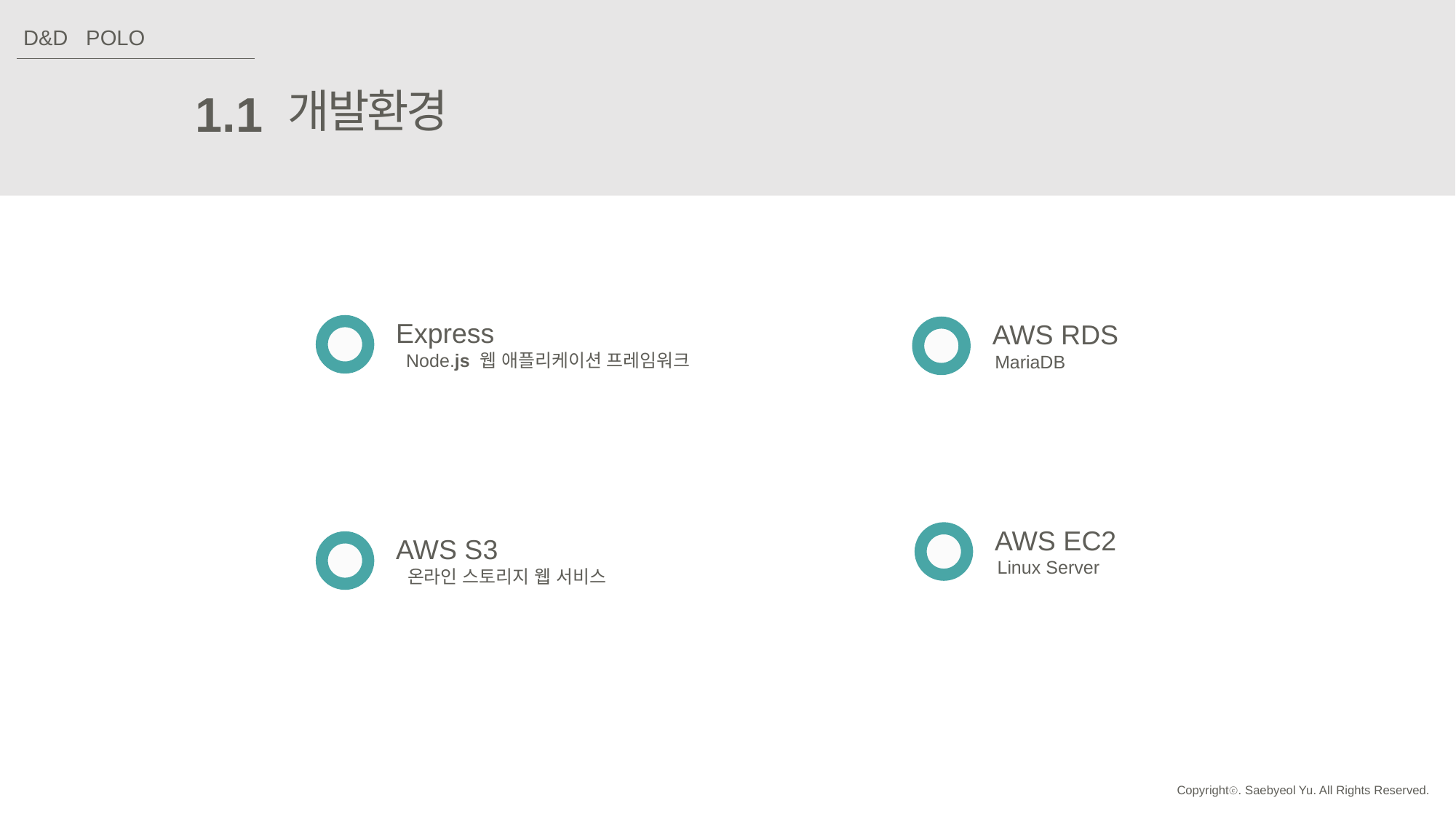

D&D   POLO
개발환경
1.1
Express
Node.js 웹 애플리케이션 프레임워크

AWS RDS
MariaDB

AWS EC2
Linux Server

AWS S3
온라인 스토리지 웹 서비스